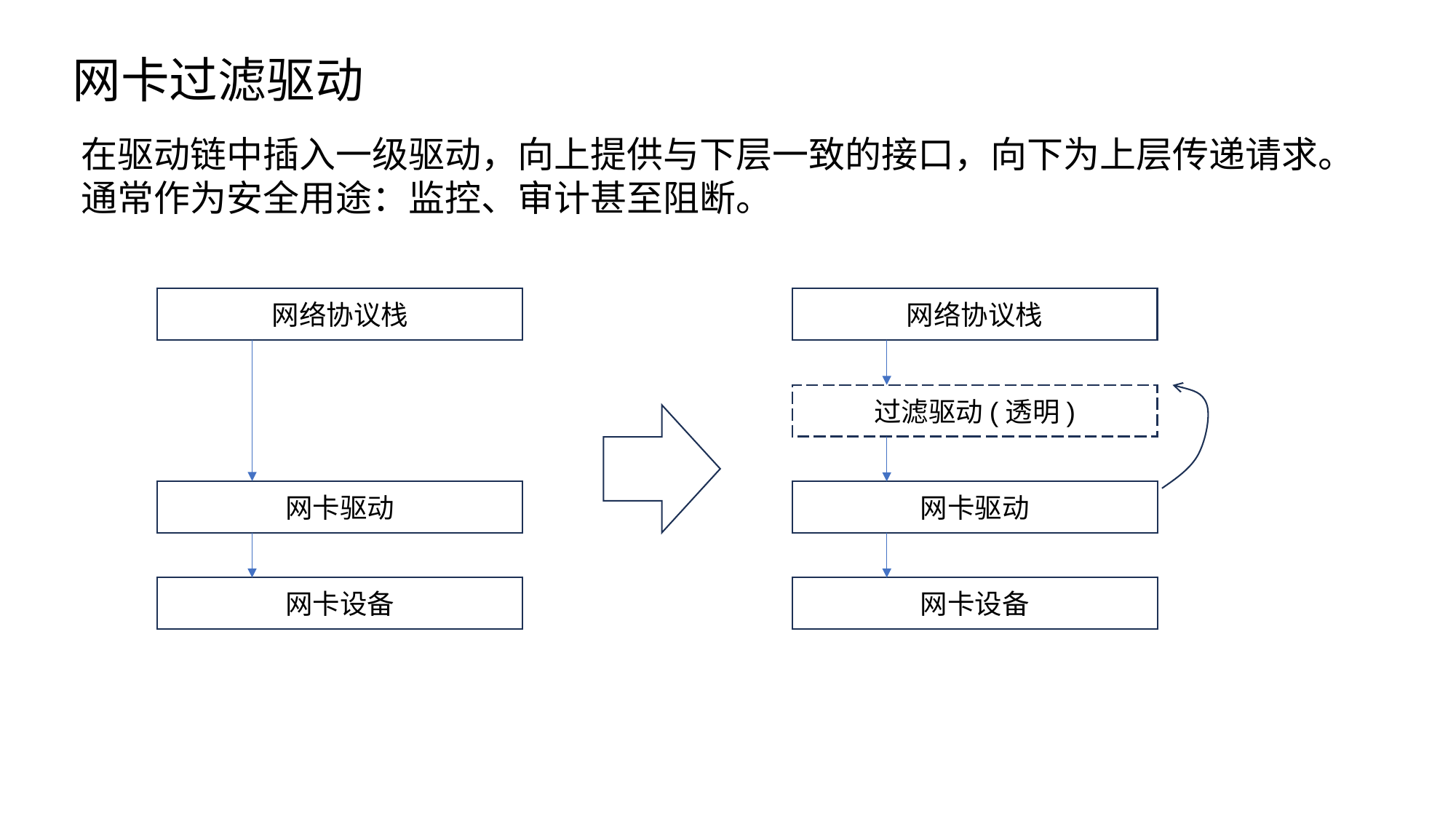

网卡过滤驱动
在驱动链中插入一级驱动，向上提供与下层一致的接口，向下为上层传递请求。
通常作为安全用途：监控、审计甚至阻断。
网络协议栈
网络协议栈
过滤驱动(透明)

网卡驱动
网卡驱动
网卡设备
网卡设备